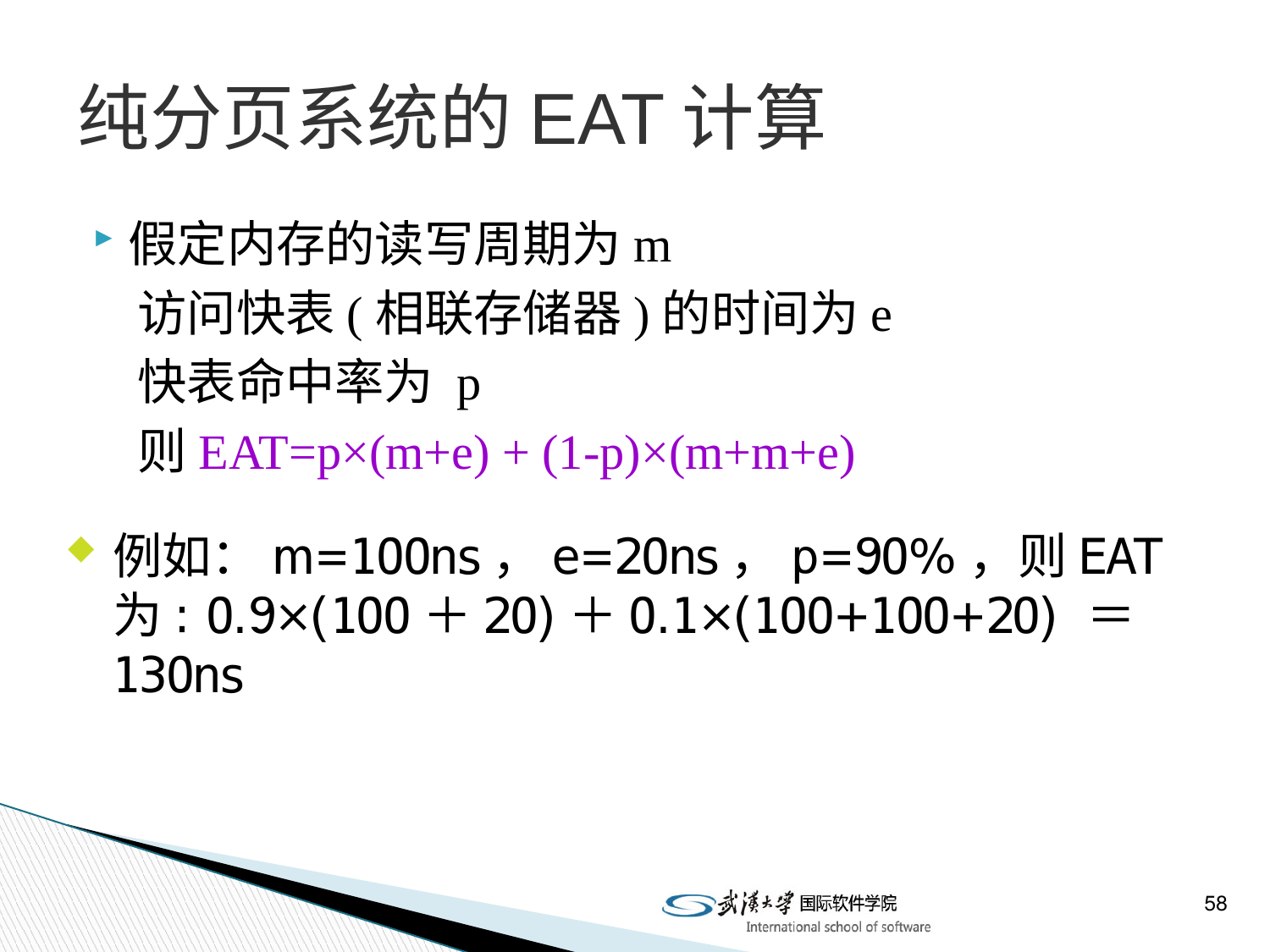

# 纯分页系统的EAT计算
假定内存的读写周期为m
   访问快表(相联存储器)的时间为e
   快表命中率为 p
   则EAT=p×(m+e) + (1-p)×(m+m+e)

例如：m=100ns，e=20ns，p=90%，则EAT为: 0.9×(100＋20)＋0.1×(100+100+20) ＝130ns